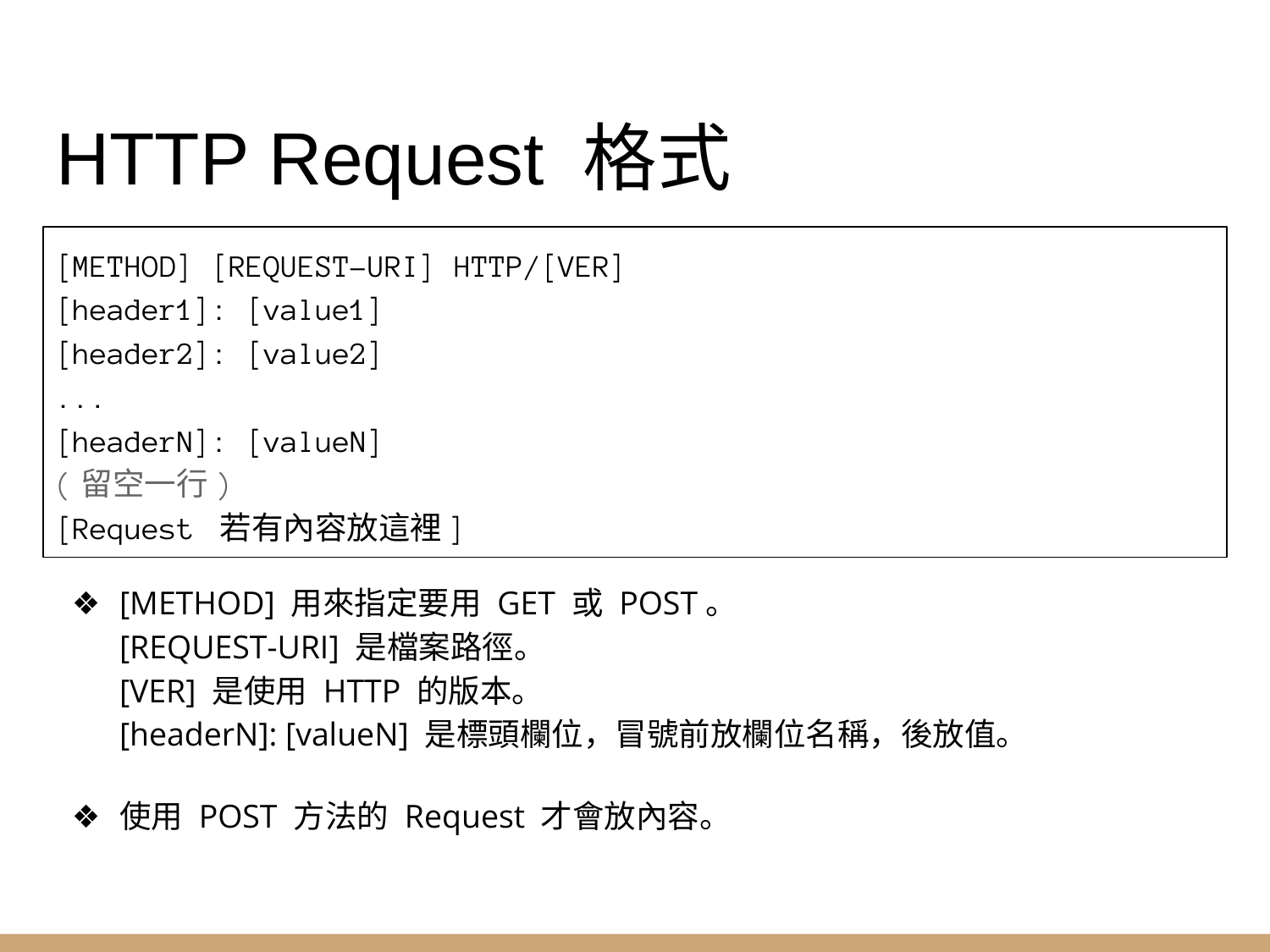

# HTTP Request 格式
[METHOD] [REQUEST-URI] HTTP/[VER]
[header1]: [value1]
[header2]: [value2]
...
[headerN]: [valueN]
(留空一行)
[Request 若有內容放這裡]

[METHOD] 用來指定要用 GET 或 POST。
[REQUEST-URI] 是檔案路徑。
[VER] 是使用 HTTP 的版本。
[headerN]: [valueN] 是標頭欄位，冒號前放欄位名稱，後放值。
使用 POST 方法的 Request 才會放內容。